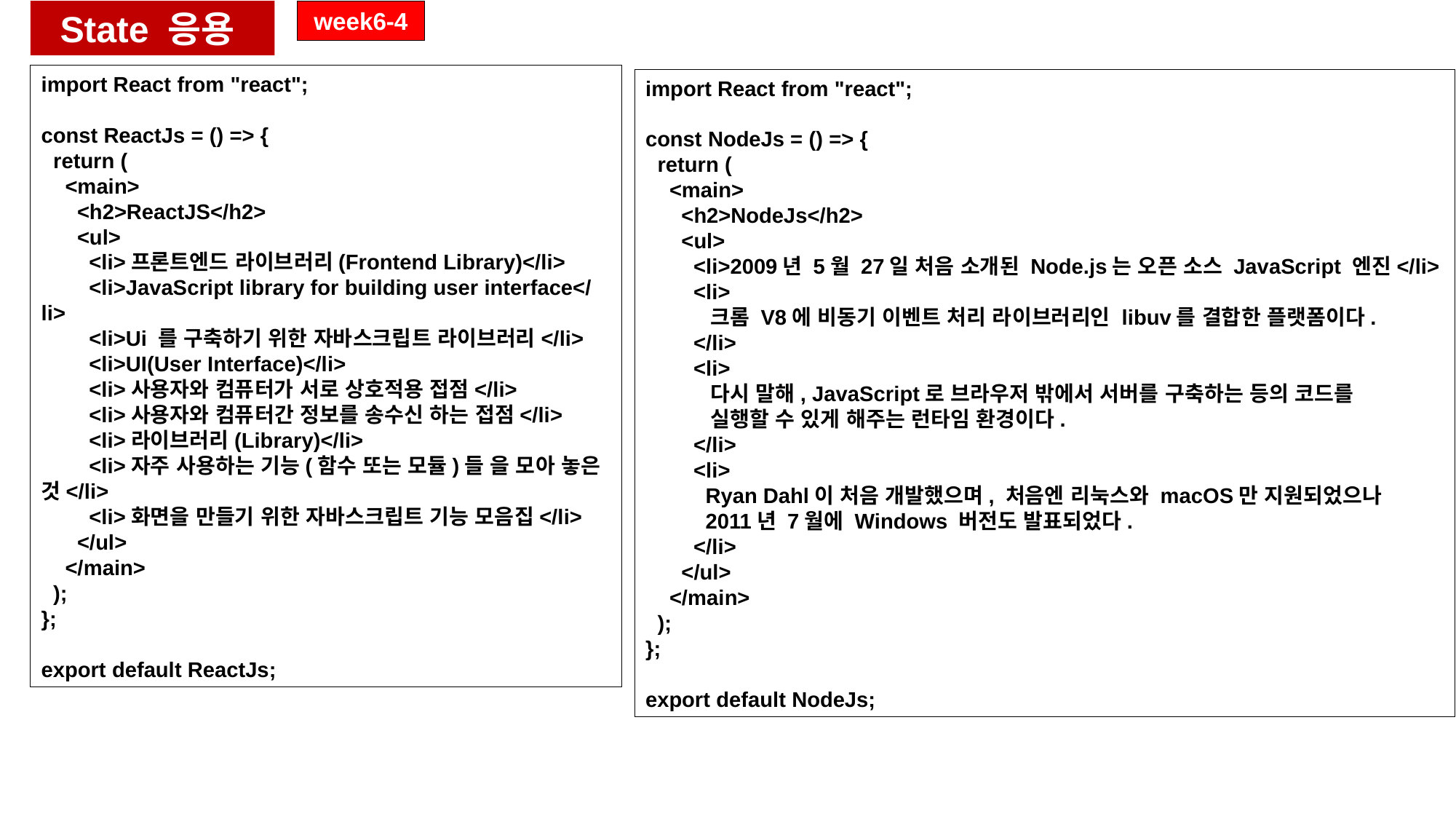

week6-4
State 응용
import React from "react";
const ReactJs = () => {
  return (
    <main>
      <h2>ReactJS</h2>
      <ul>
        <li>프론트엔드 라이브러리(Frontend Library)</li>
        <li>JavaScript library for building user interface</li>
        <li>Ui 를 구축하기 위한 자바스크립트 라이브러리</li>
        <li>UI(User Interface)</li>
        <li>사용자와 컴퓨터가 서로 상호적용 접점</li>
        <li>사용자와 컴퓨터간 정보를 송수신 하는 접점</li>
        <li>라이브러리(Library)</li>
        <li>자주 사용하는 기능(함수 또는 모듈)들 을 모아 놓은 것</li>
        <li>화면을 만들기 위한 자바스크립트 기능 모음집</li>
      </ul>
    </main>
  );
};
export default ReactJs;
import React from "react";
const NodeJs = () => {
  return (
    <main>
      <h2>NodeJs</h2>
      <ul>
        <li>2009년 5월 27일 처음 소개된 Node.js는 오픈 소스 JavaScript 엔진</li>
        <li>
          크롬 V8에 비동기 이벤트 처리 라이브러리인 libuv를 결합한 플랫폼이다.
        </li>
        <li>
          다시 말해, JavaScript로 브라우저 밖에서 서버를 구축하는 등의 코드를
          실행할 수 있게 해주는 런타임 환경이다.
        </li>
        <li>
          Ryan Dahl이 처음 개발했으며, 처음엔 리눅스와 macOS만 지원되었으나
          2011년 7월에 Windows 버전도 발표되었다.
        </li>
      </ul>
    </main>
  );
};
export default NodeJs;